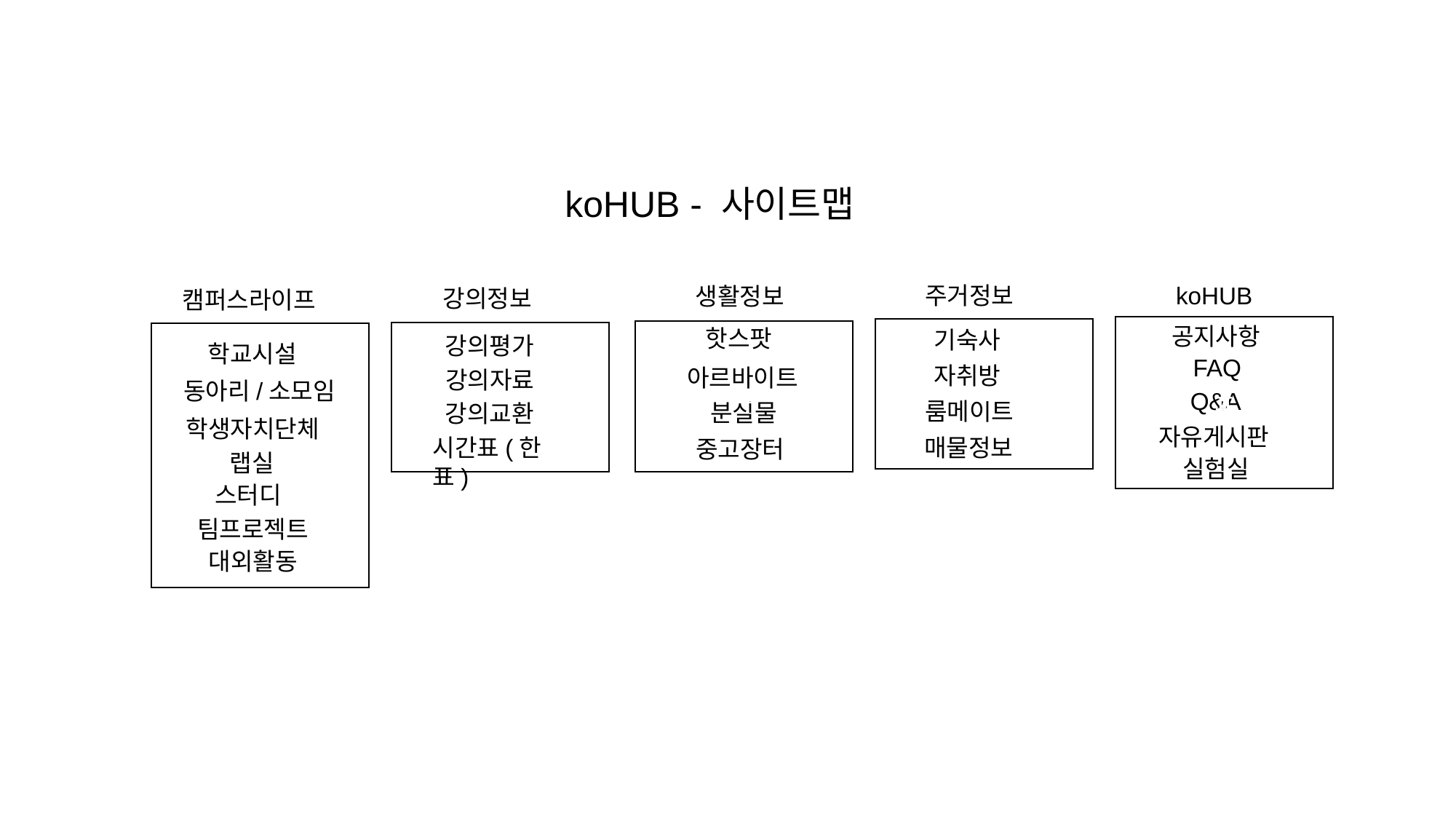

koHUB - 사이트맵
koHUB
공지사항
ㅍ
FAQ
Q&A
자유게시판
실험실
주거정보
ㅍ
기숙사
자취방
룸메이트
매물정보
생활정보
핫스팟
ㅍ
아르바이트
분실물
중고장터
강의정보
ㅍ
강의평가
강의자료
강의교환
시간표(한표)
캠퍼스라이프

학교시설
동아리/소모임
학생자치단체
랩실
스터디
팀프로젝트
대외활동